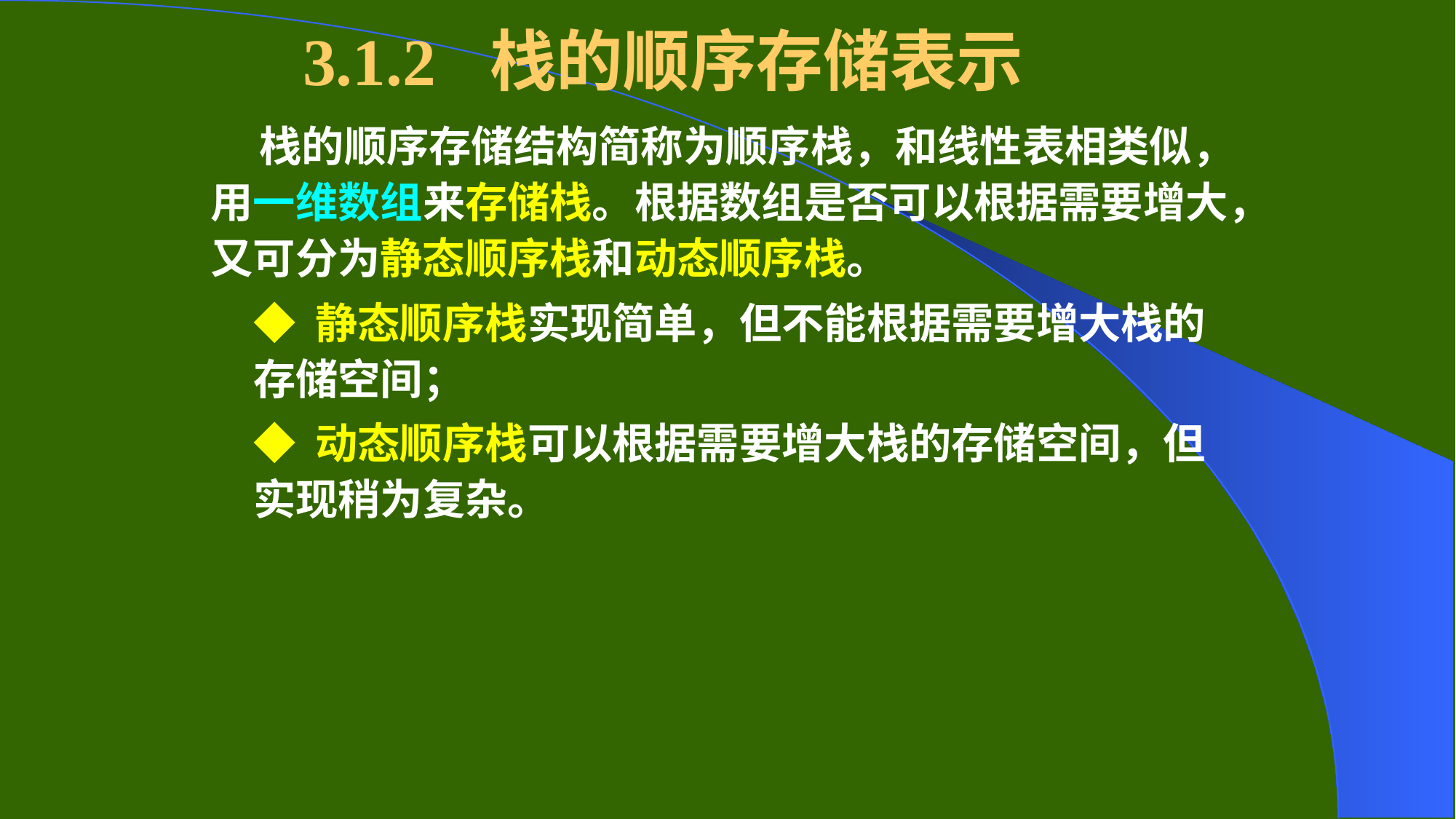

# 3.1.2  栈的顺序存储表示
    栈的顺序存储结构简称为顺序栈，和线性表相类似，用一维数组来存储栈。根据数组是否可以根据需要增大，又可分为静态顺序栈和动态顺序栈。
◆ 静态顺序栈实现简单，但不能根据需要增大栈的存储空间；
◆ 动态顺序栈可以根据需要增大栈的存储空间，但实现稍为复杂。